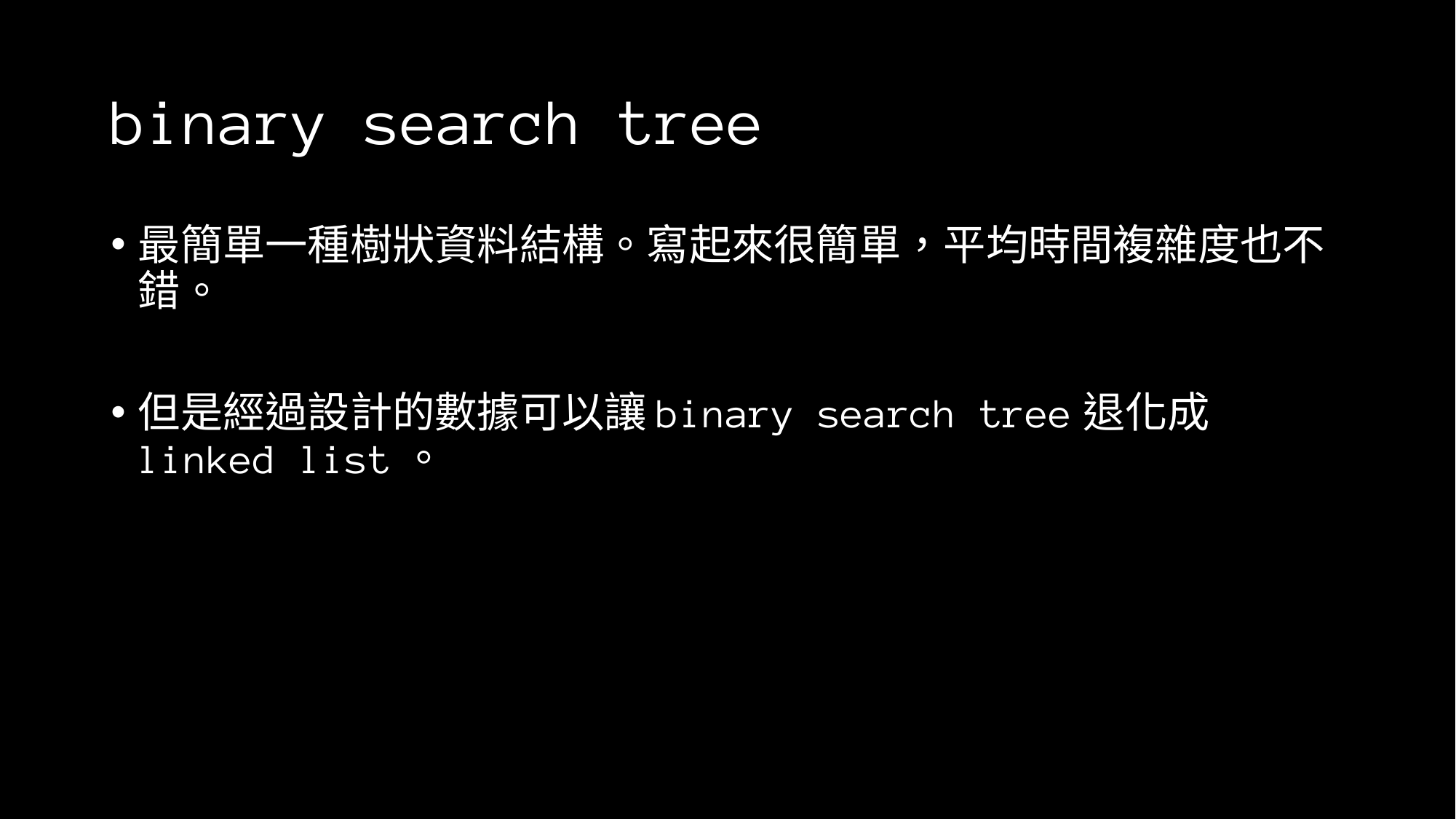

# binary search tree
最簡單一種樹狀資料結構。寫起來很簡單，平均時間複雜度也不錯。

但是經過設計的數據可以讓binary search tree退化成linked list。